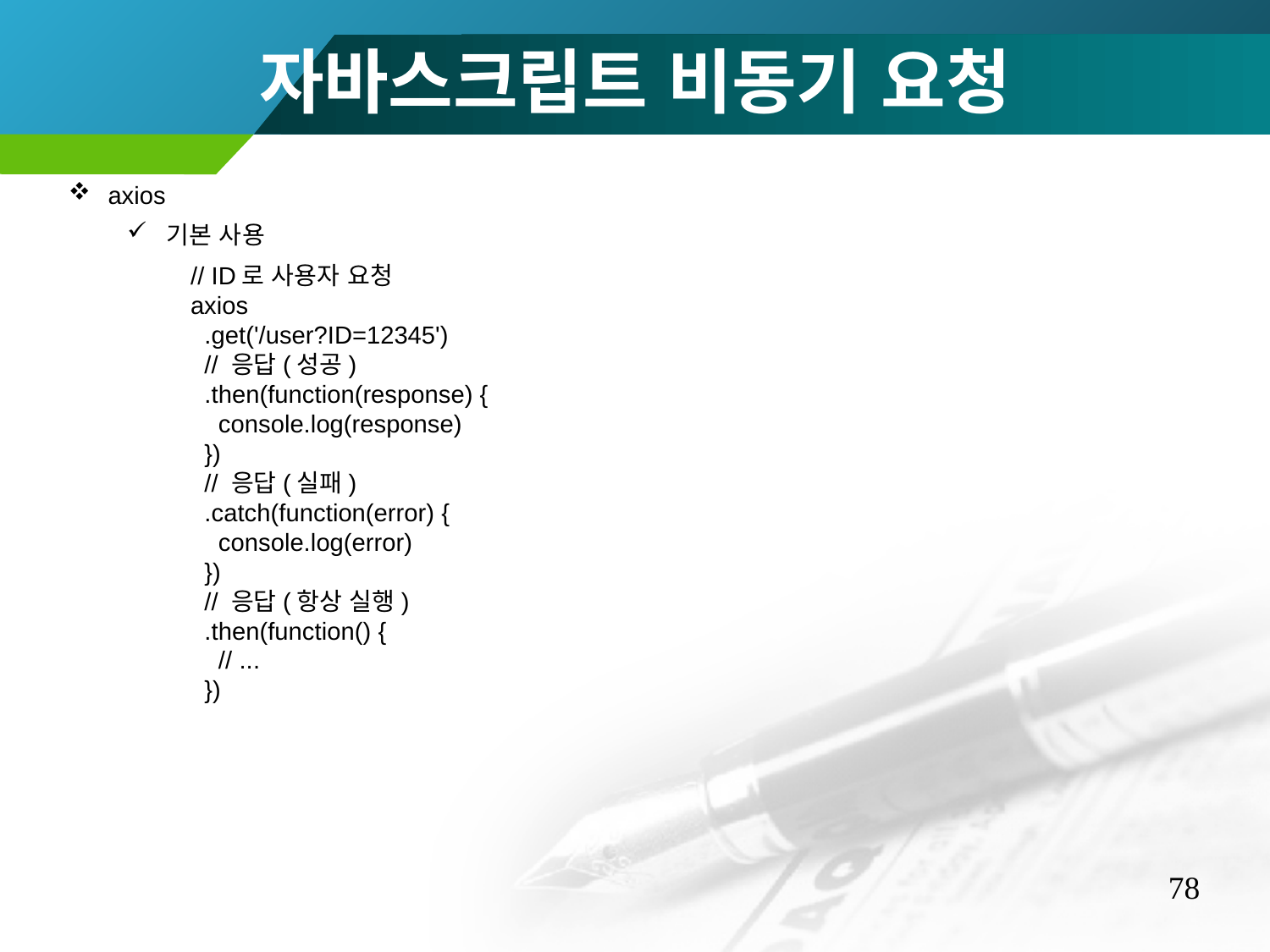

자바스크립트 비동기 요청
axios
기본 사용
// ID로 사용자 요청
axios
  .get('/user?ID=12345')
  // 응답(성공)
  .then(function(response) {
    console.log(response)
  })
  // 응답(실패)
  .catch(function(error) {
    console.log(error)
  })
  // 응답(항상 실행)
  .then(function() {
    // ...
  })
78